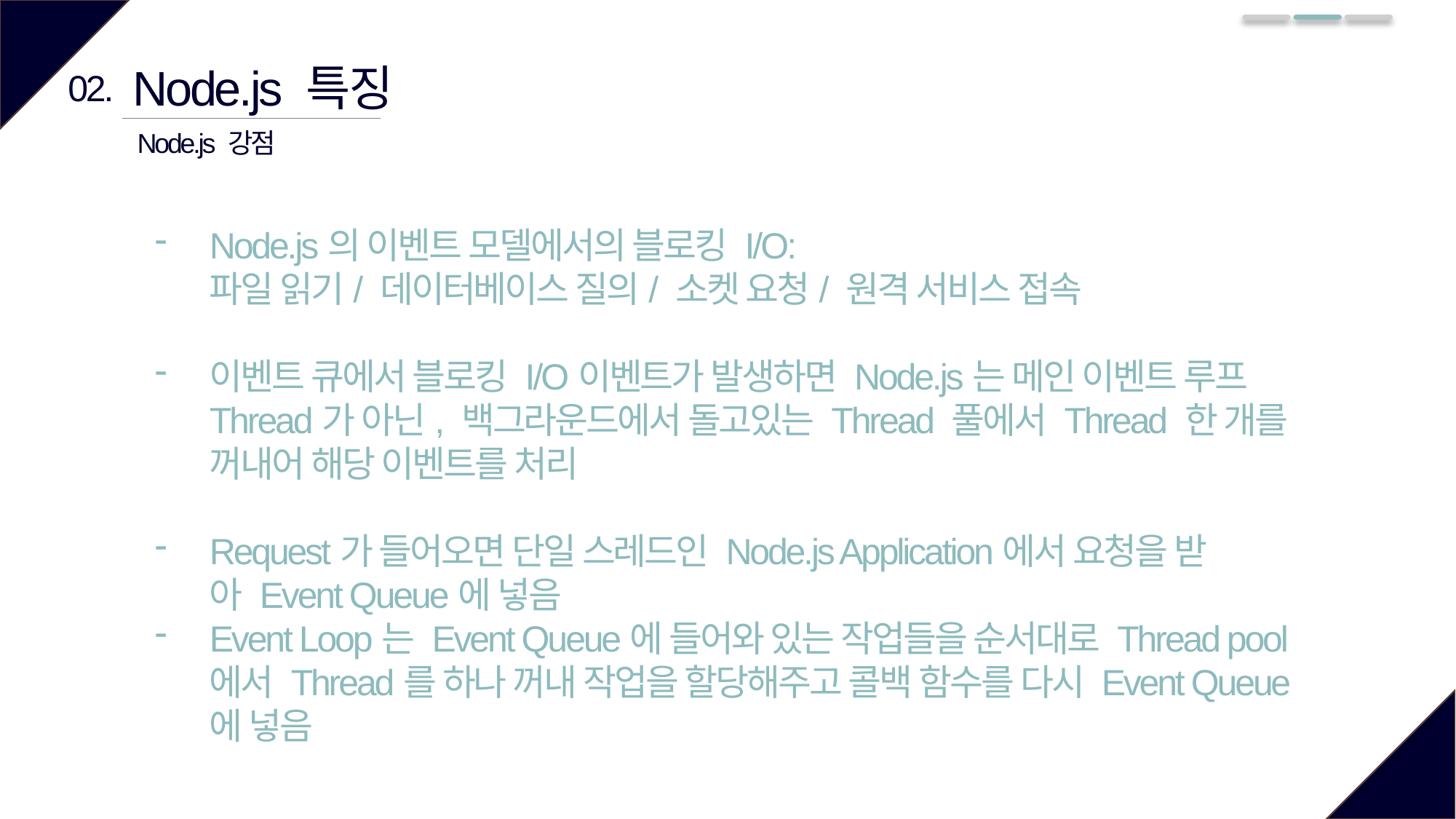

Node.js 특징
02.
Node.js 강점
Node.js의 이벤트 모델에서의 블로킹 I/O:
파일 읽기/ 데이터베이스 질의/ 소켓 요청/ 원격 서비스 접속

이벤트 큐에서 블로킹 I/O이벤트가 발생하면 Node.js는 메인 이벤트 루프 Thread가 아닌, 백그라운드에서 돌고있는 Thread 풀에서 Thread 한 개를 꺼내어 해당 이벤트를 처리

Request가 들어오면 단일 스레드인 Node.js Application에서 요청을 받아 Event Queue에 넣음
Event Loop는 Event Queue에 들어와 있는 작업들을 순서대로 Thread pool에서 Thread를 하나 꺼내 작업을 할당해주고 콜백 함수를 다시 Event Queue에 넣음